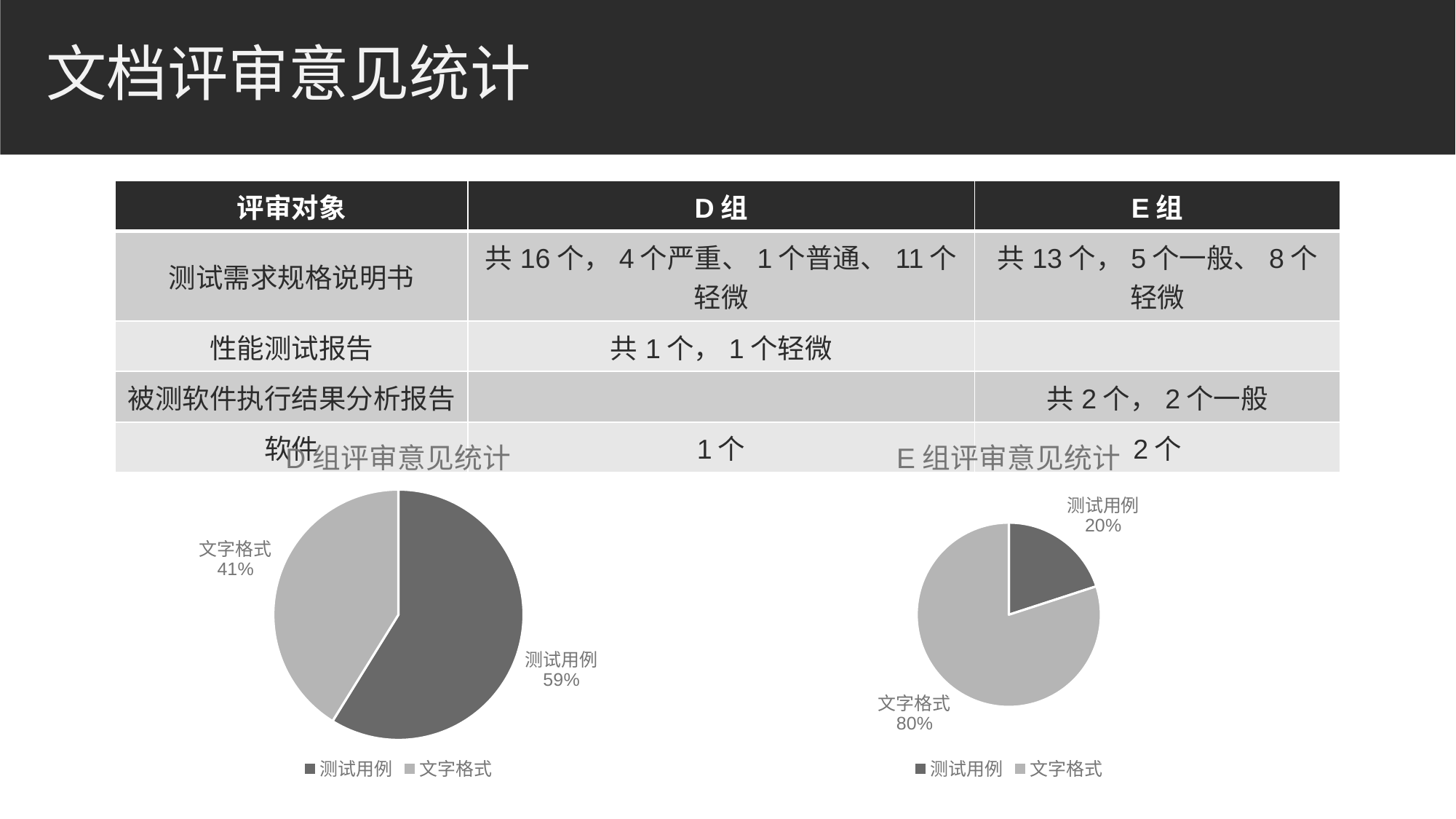

# 文档评审意见统计
| 评审对象 | D组 | E组 |
| --- | --- | --- |
| 测试需求规格说明书 | 共16个，4个严重、1个普通、11个轻微 | 共13个，5个一般、8个轻微 |
| 性能测试报告 | 共1个，1个轻微 |  |
| 被测软件执行结果分析报告 |  | 共2个，2个一般 |
| 软件 | 1个 | 2个 |

### Chart:

| Category | D组评审意见统计 |
|---|---|
| 测试用例 | 10.0 |
| 文字格式 | 7.0 |

### Chart:

| Category | E组评审意见统计 |
|---|---|
| 测试用例 | 3.0 |
| 文字格式 | 12.0 |